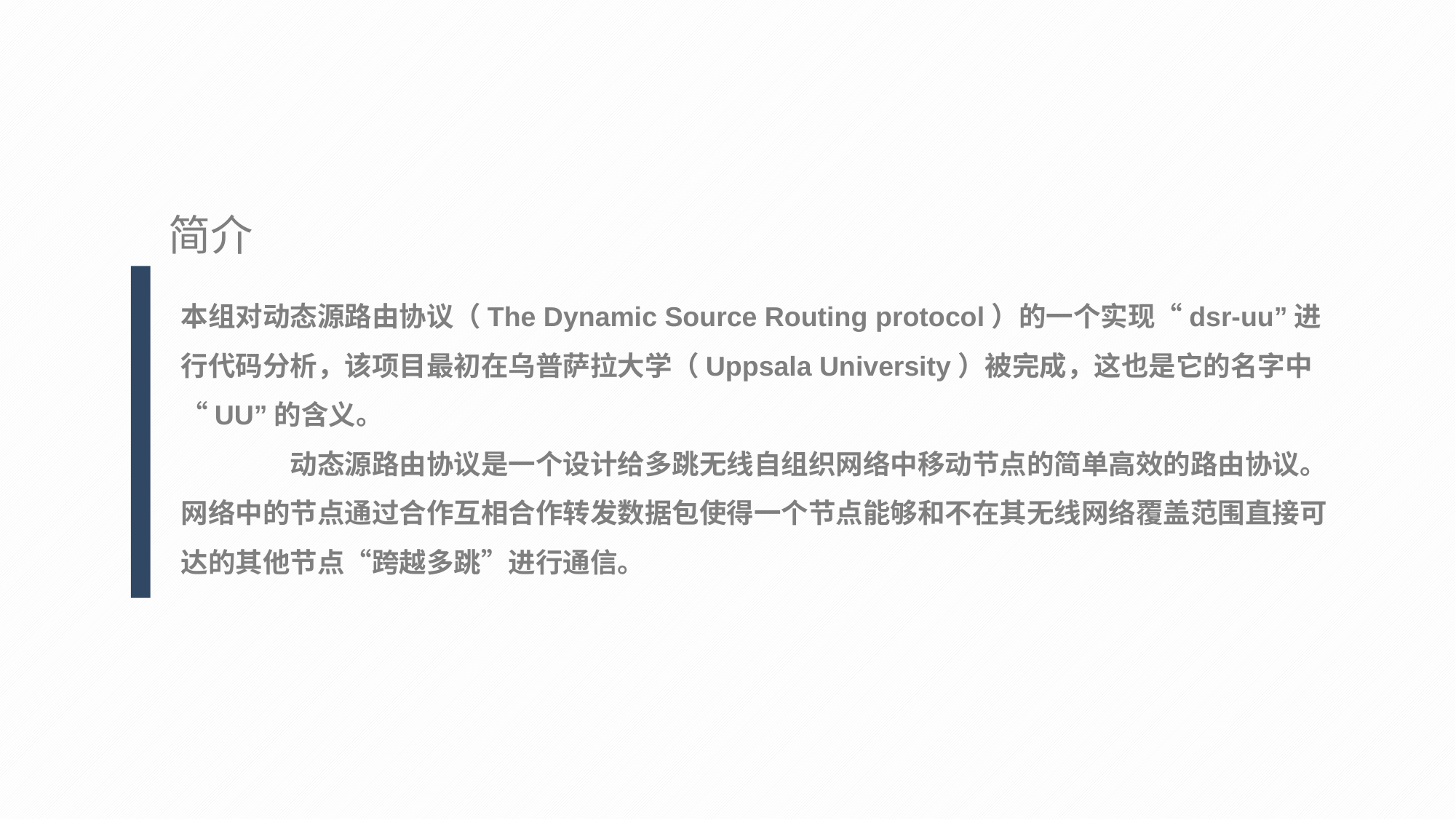

简介

本组对动态源路由协议（The Dynamic Source Routing protocol）的一个实现“dsr-uu”进行代码分析，该项目最初在乌普萨拉大学（Uppsala University）被完成，这也是它的名字中“UU”的含义。
	动态源路由协议是一个设计给多跳无线自组织网络中移动节点的简单高效的路由协议。网络中的节点通过合作互相合作转发数据包使得一个节点能够和不在其无线网络覆盖范围直接可达的其他节点“跨越多跳”进行通信。